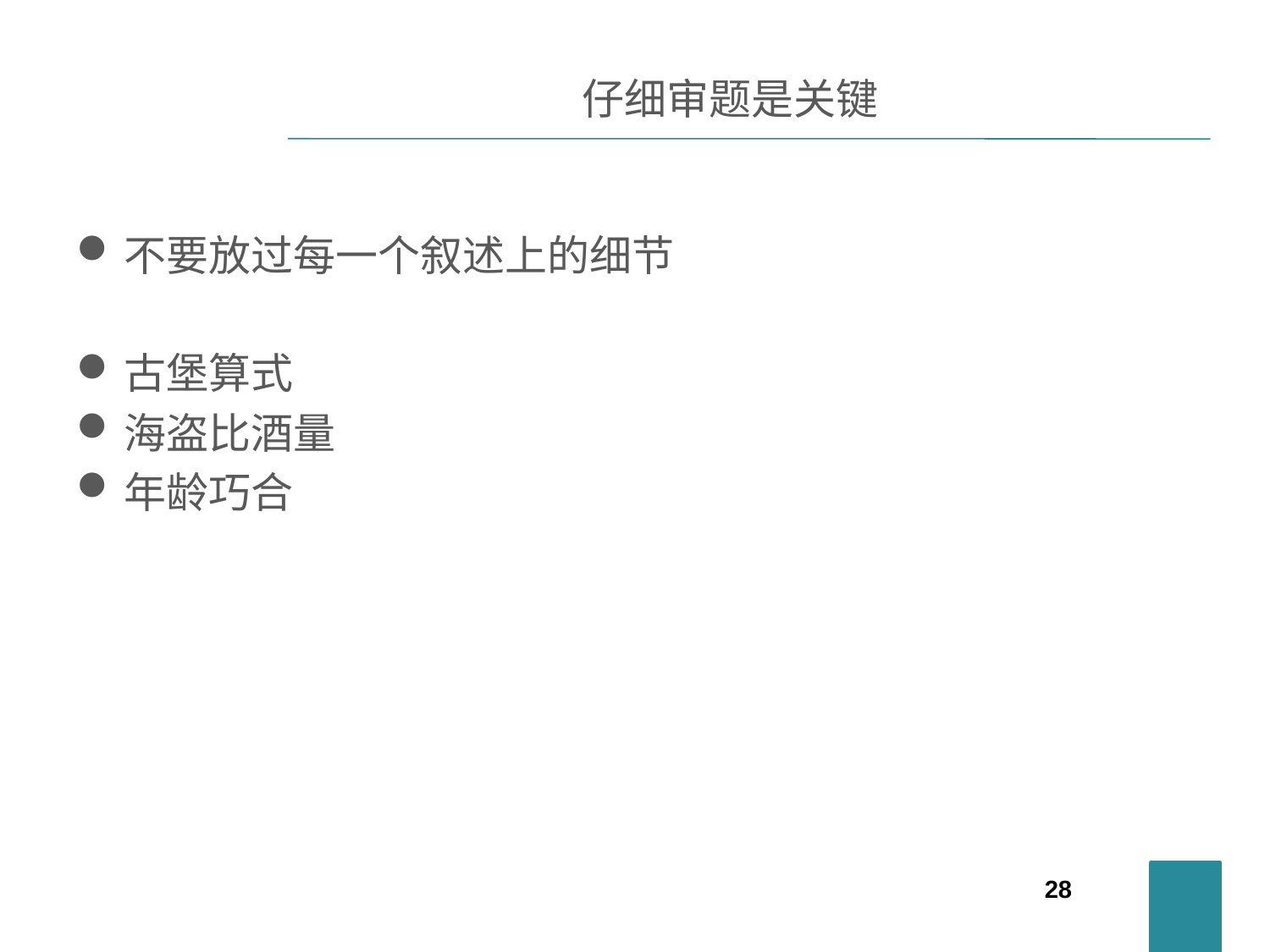

# 仔细审题是关键
不要放过每一个叙述上的细节

古堡算式
海盗比酒量
年龄巧合

28